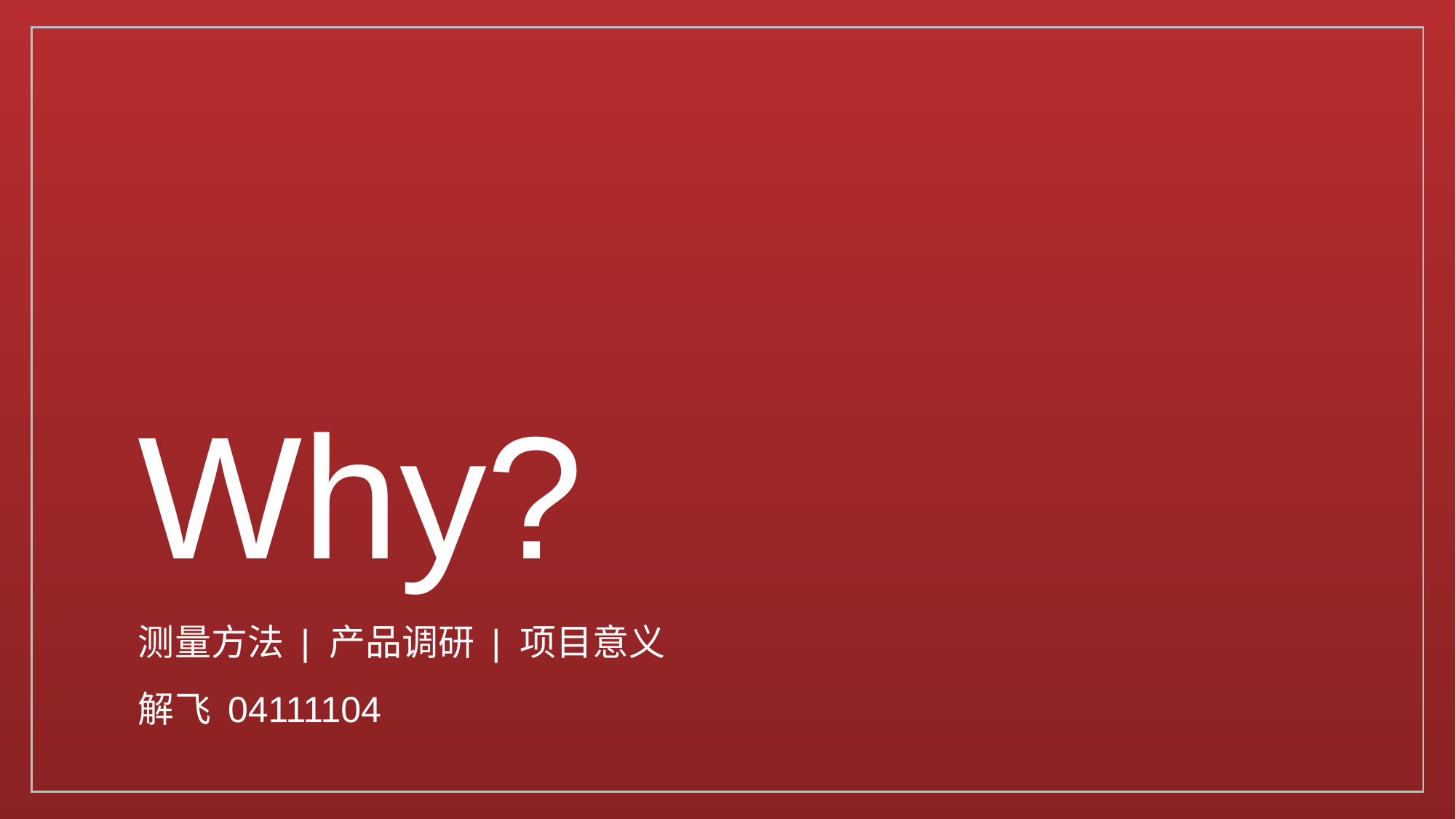

# Why?
测量方法 | 产品调研 | 项目意义
解飞 04111104